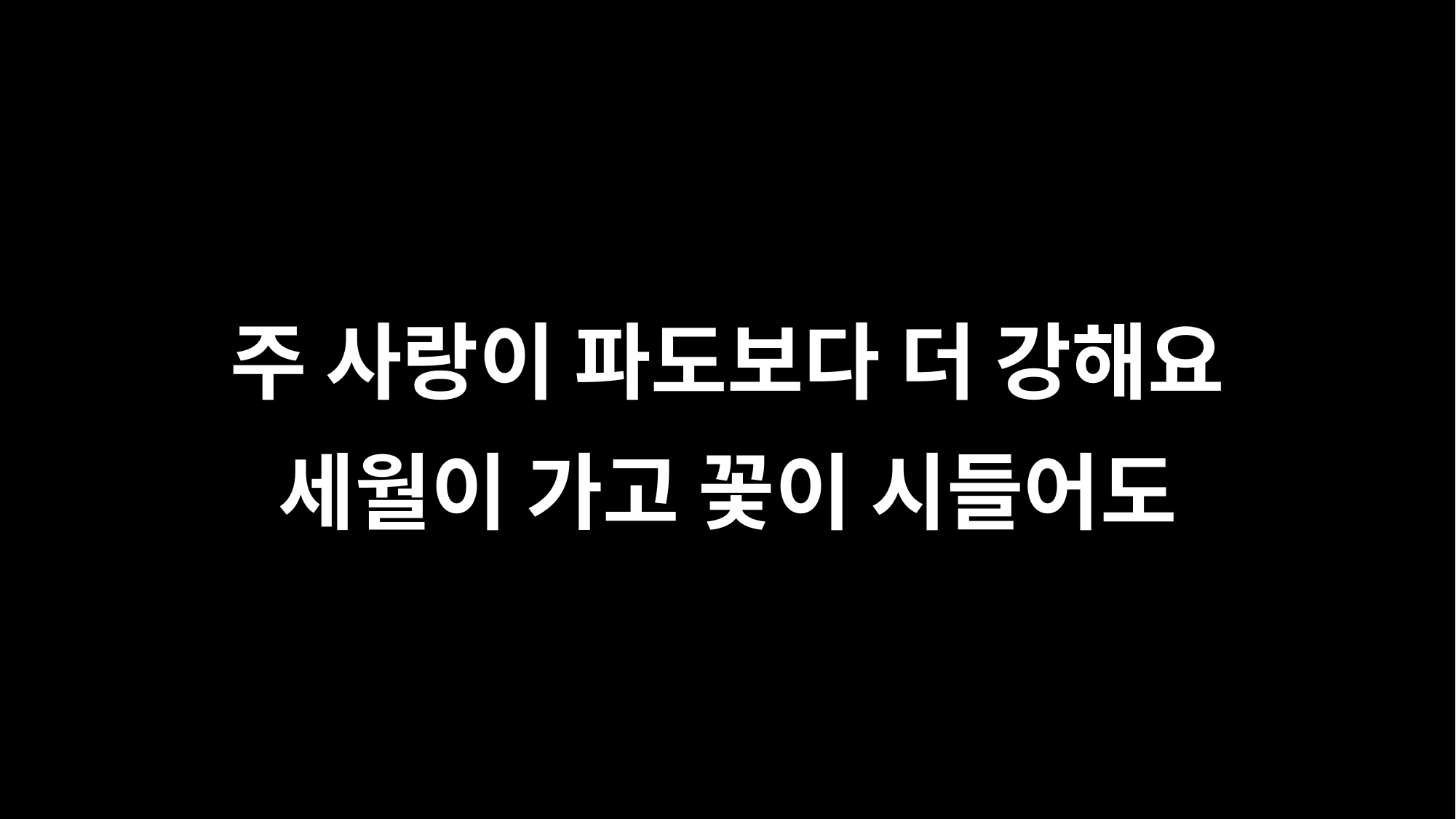

주 사랑이 파도보다 더 강해요
세월이 가고 꽃이 시들어도